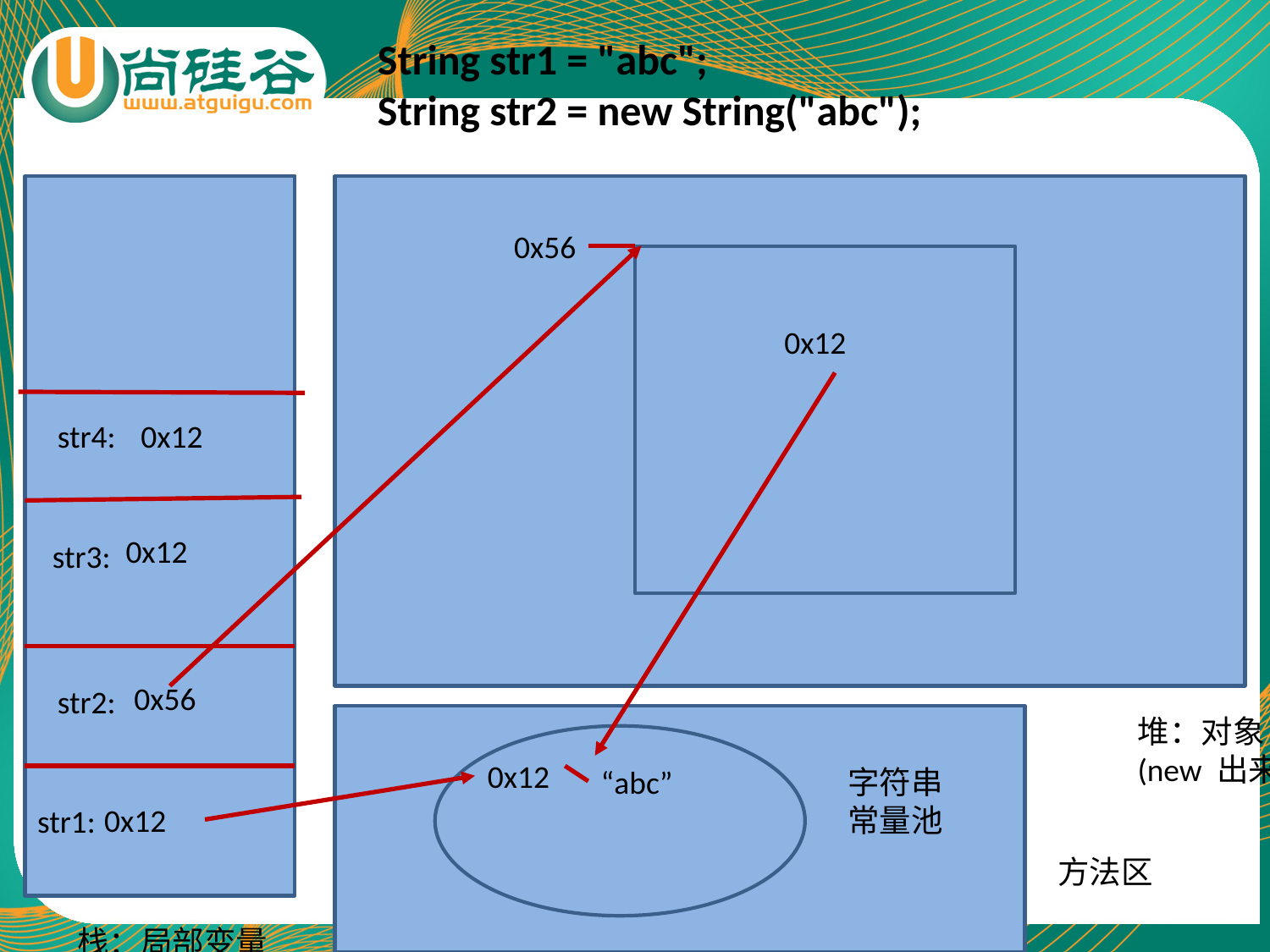

String str1 = "abc";
String str2 = new String("abc");

0x56

0x12
0x12
str4:
0x12
str3:
0x56
str2:

堆：对象
(new 出来的)

0x12
“abc”
字符串
常量池
0x12
str1:
方法区
栈：局部变量